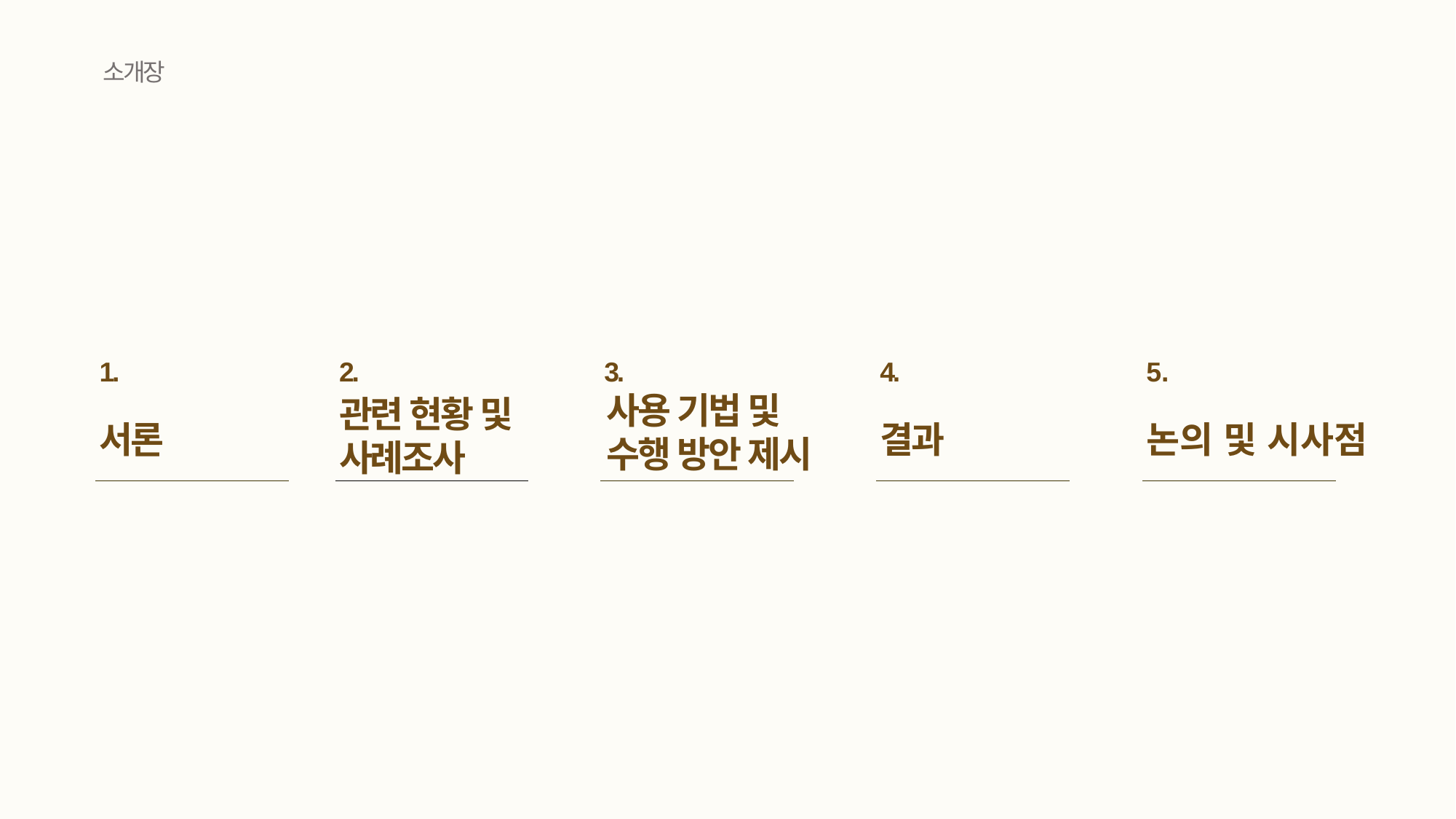

소개장
1.
서론

2.
관련 현황 및 사례조사

3.
사용 기법 및
수행 방안 제시

4.
결과

5.
논의 및 시사점